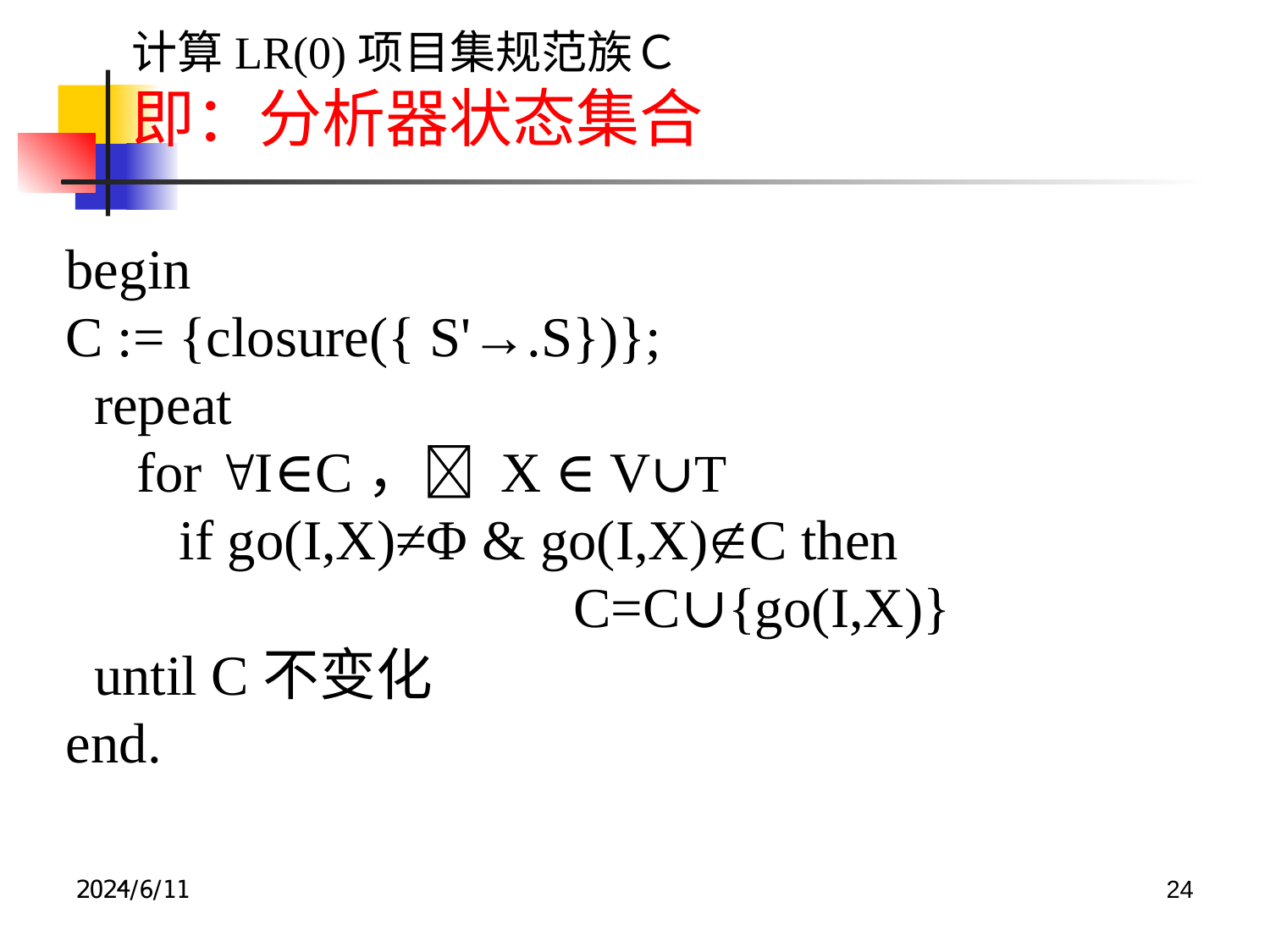

计算LR(0)项目集规范族Ｃ
即：分析器状态集合
begin
C := {closure({ S'→.S})};
  repeat
     for ∀I∈C，∀ X ∈ V∪T
        if go(I,X)≠Φ & go(I,X)∉C then
 				C=C∪{go(I,X)}
  until C不变化
end.
2024/6/11
24